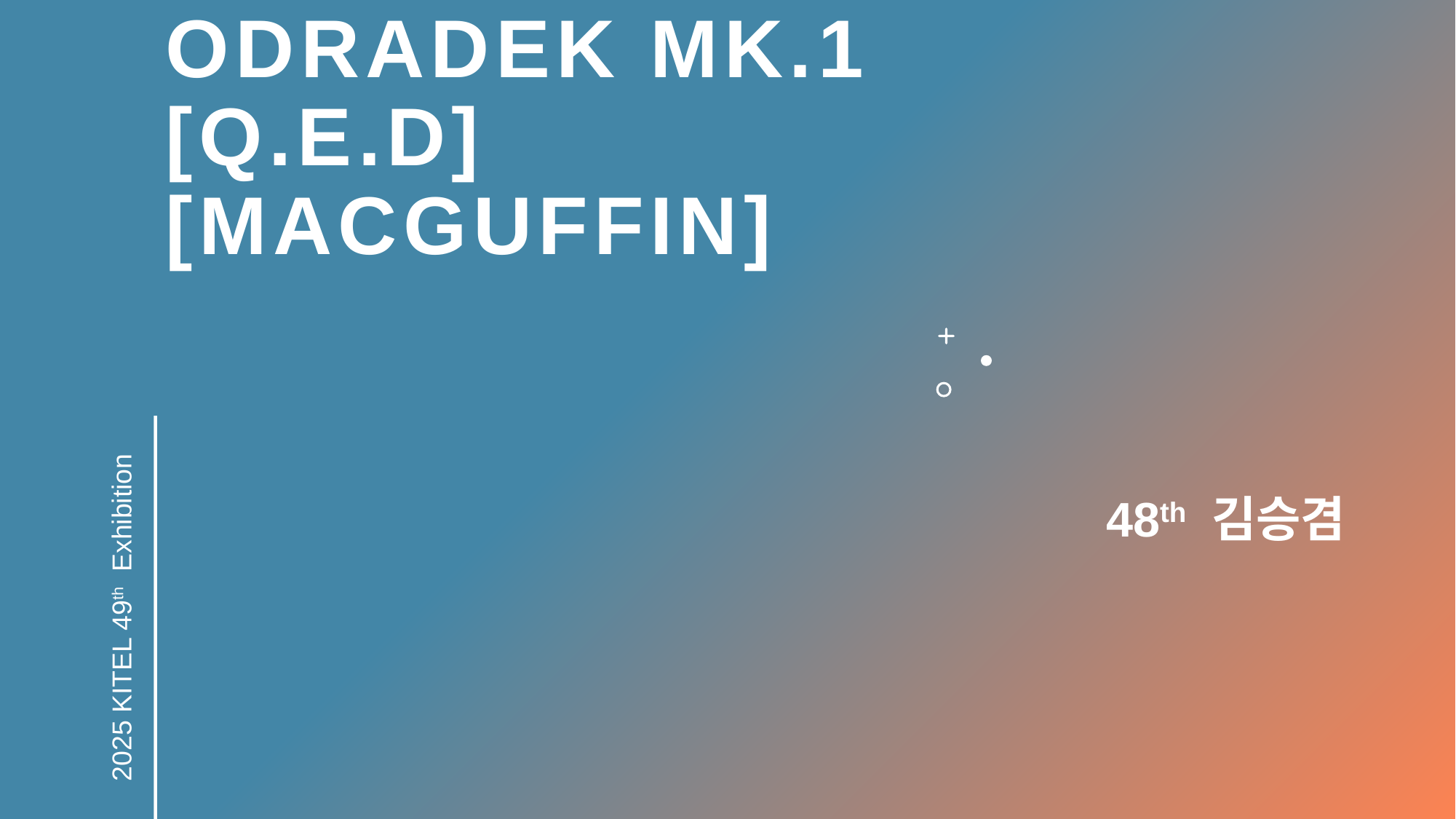

# ODRADEK MK.1 [Q.E.D][macguffin]
2025 KITEL 49th  Exhibition
48th 김승겸